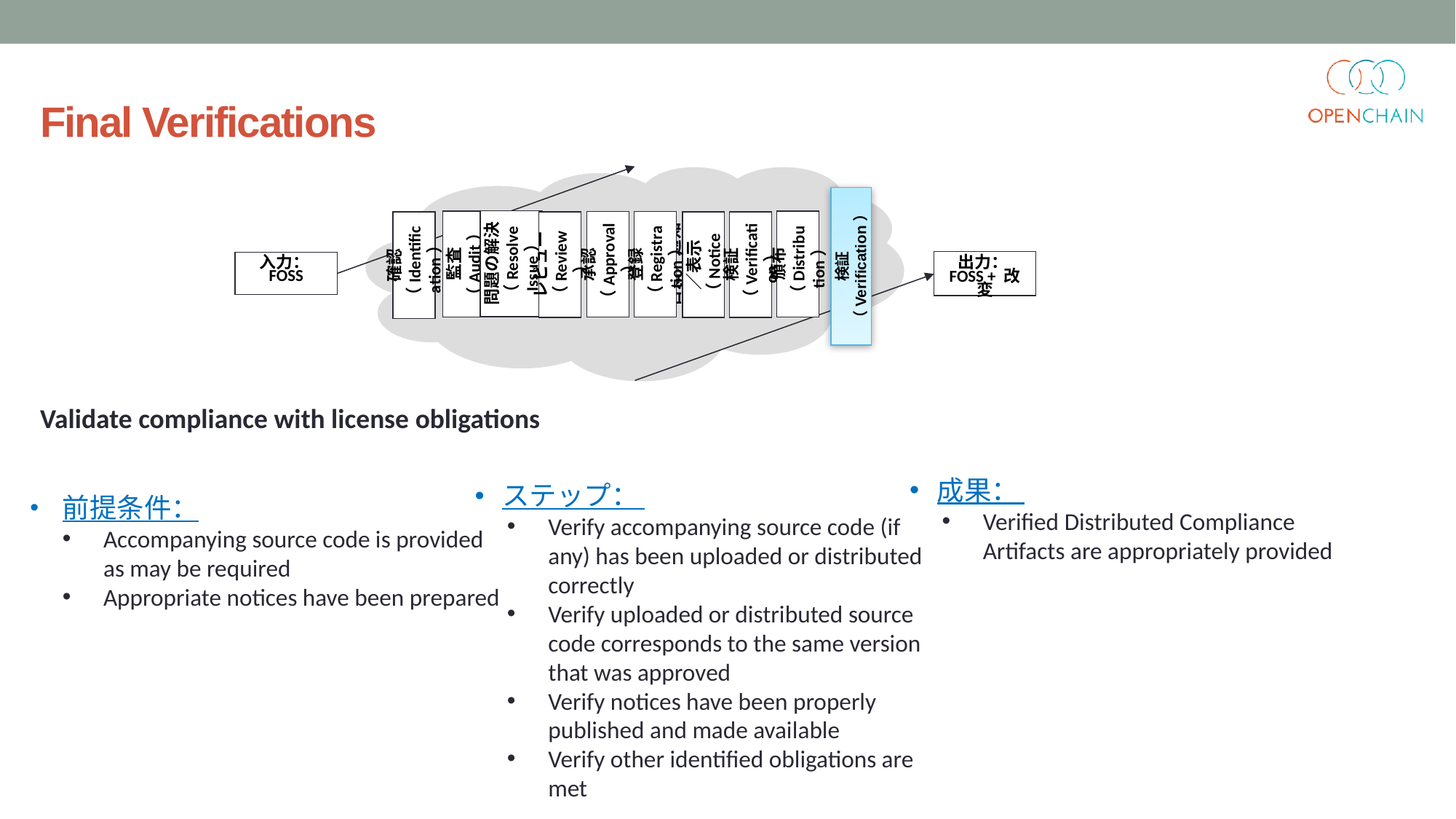

Final Verifications

検証（Verification）
問題の解決（Resolve Issue）
監査（Audit）
頒布（Distribution）
登録（Registration）
承認（Approval）
確認（Identification）
レビュー（Review）
告知／通知／表示（Notice）
検証（Verification）
入力：
FOSS
出力：
FOSS + 改変
Validate compliance with license obligations
前提条件：
Accompanying source code is provided as may be required
Appropriate notices have been prepared

成果：
Verified Distributed Compliance Artifacts are appropriately provided

ステップ：
Verify accompanying source code (if any) has been uploaded or distributed correctly
Verify uploaded or distributed source code corresponds to the same version that was approved
Verify notices have been properly published and made available
Verify other identified obligations are met